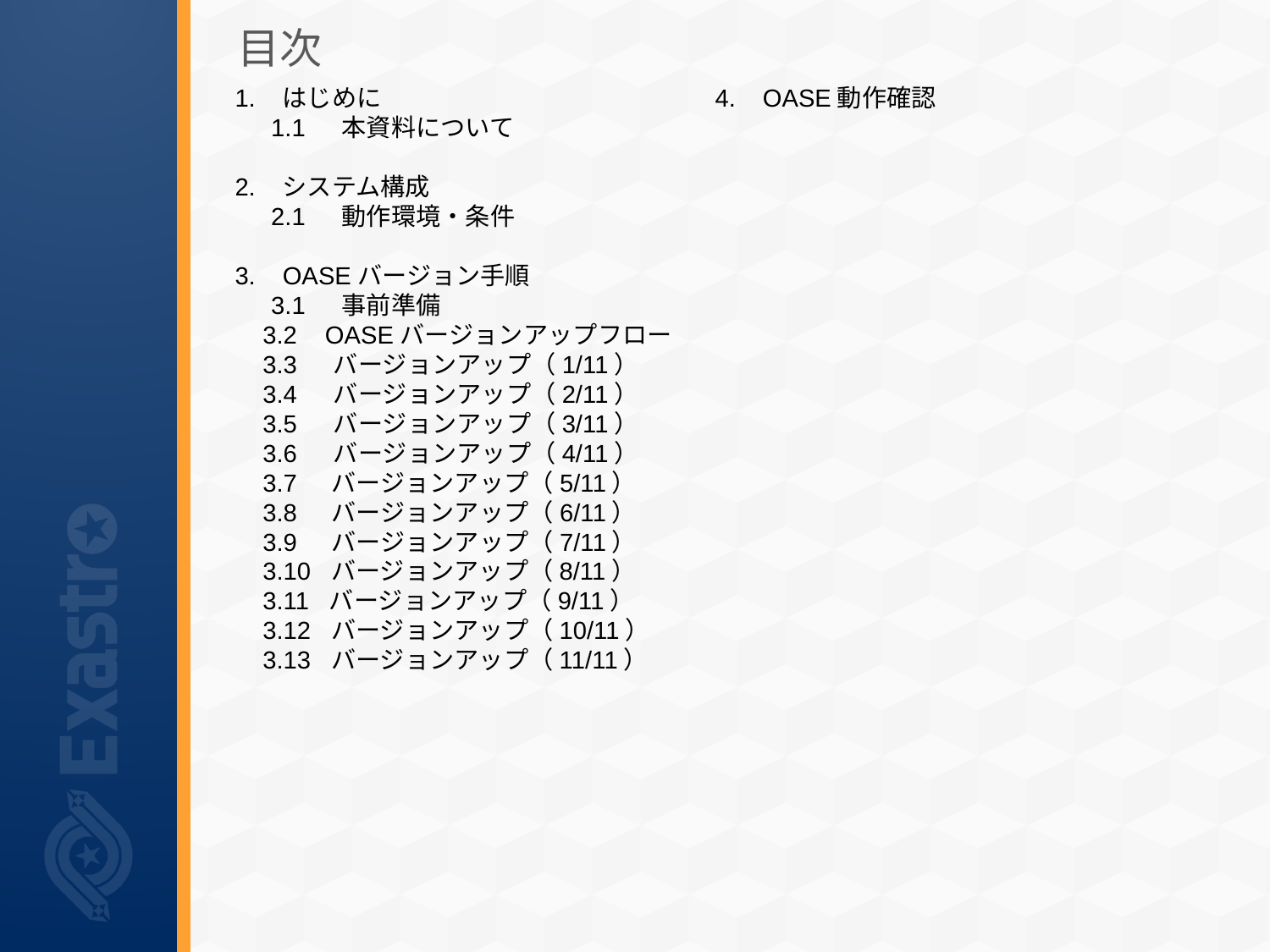

# 目次
はじめに
　 1.1　 本資料について

システム構成
　 2.1　 動作環境・条件

OASEバージョン手順
　 3.1　 事前準備
    3.2    OASEバージョンアップフロー
    3.3　 バージョンアップ（1/11）
    3.4　 バージョンアップ（2/11）
    3.5　 バージョンアップ（3/11）
    3.6　 バージョンアップ（4/11）
    3.7    バージョンアップ（5/11）
    3.8    バージョンアップ（6/11）
    3.9    バージョンアップ（7/11）
    3.10  バージョンアップ（8/11）
    3.11  バージョンアップ（9/11）
    3.12  バージョンアップ（10/11）
    3.13  バージョンアップ（11/11）

OASE動作確認